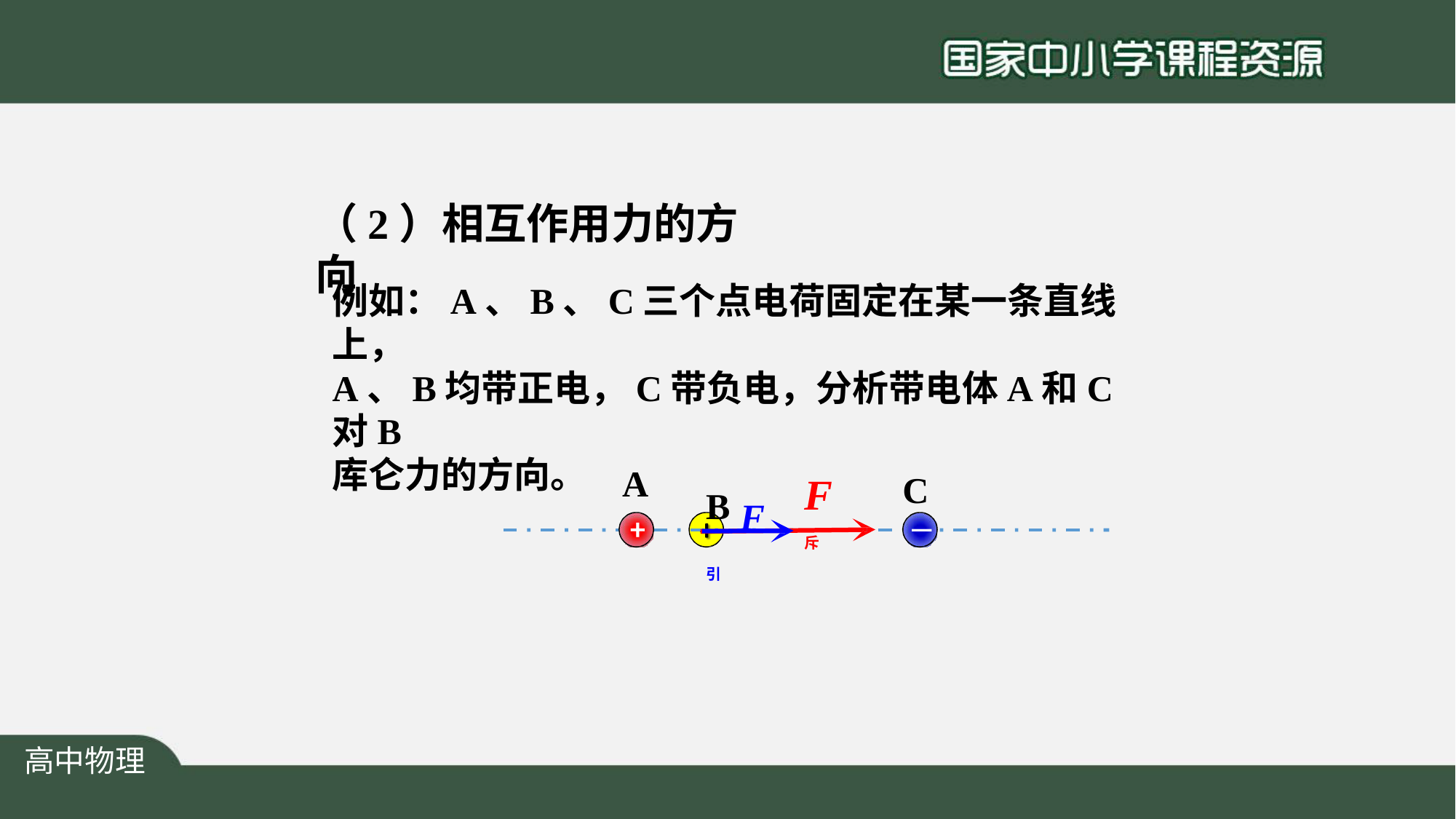

# （2）相互作用力的方向
例如：A、B、C三个点电荷固定在某一条直线上，
A、B均带正电，C带负电，分析带电体A和C对B
库仑力的方向。
A
+
B F引
C
—
F斥

高中物理